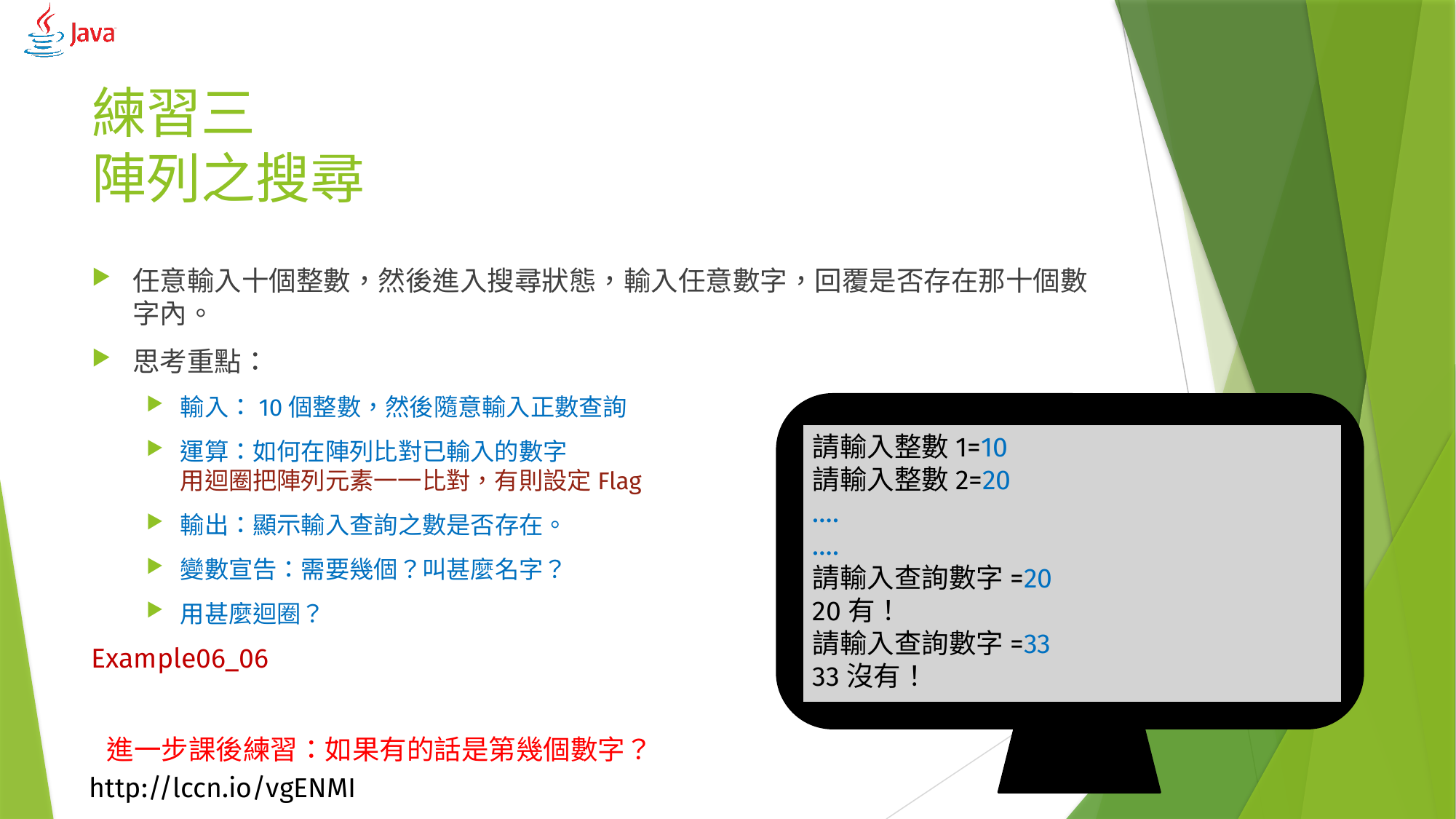

# 練習三 陣列之搜尋
任意輸入十個整數，然後進入搜尋狀態，輸入任意數字，回覆是否存在那十個數字內。
思考重點：
輸入：10個整數，然後隨意輸入正數查詢
運算：如何在陣列比對已輸入的數字
用迴圈把陣列元素一一比對，有則設定Flag
輸出：顯示輸入查詢之數是否存在。
變數宣告：需要幾個？叫甚麼名字？
用甚麼迴圈？

請輸入整數1=10
請輸入整數2=20
….
….
請輸入查詢數字=20
20有！
請輸入查詢數字=33
33沒有！

Example06_06
進一步課後練習：如果有的話是第幾個數字？